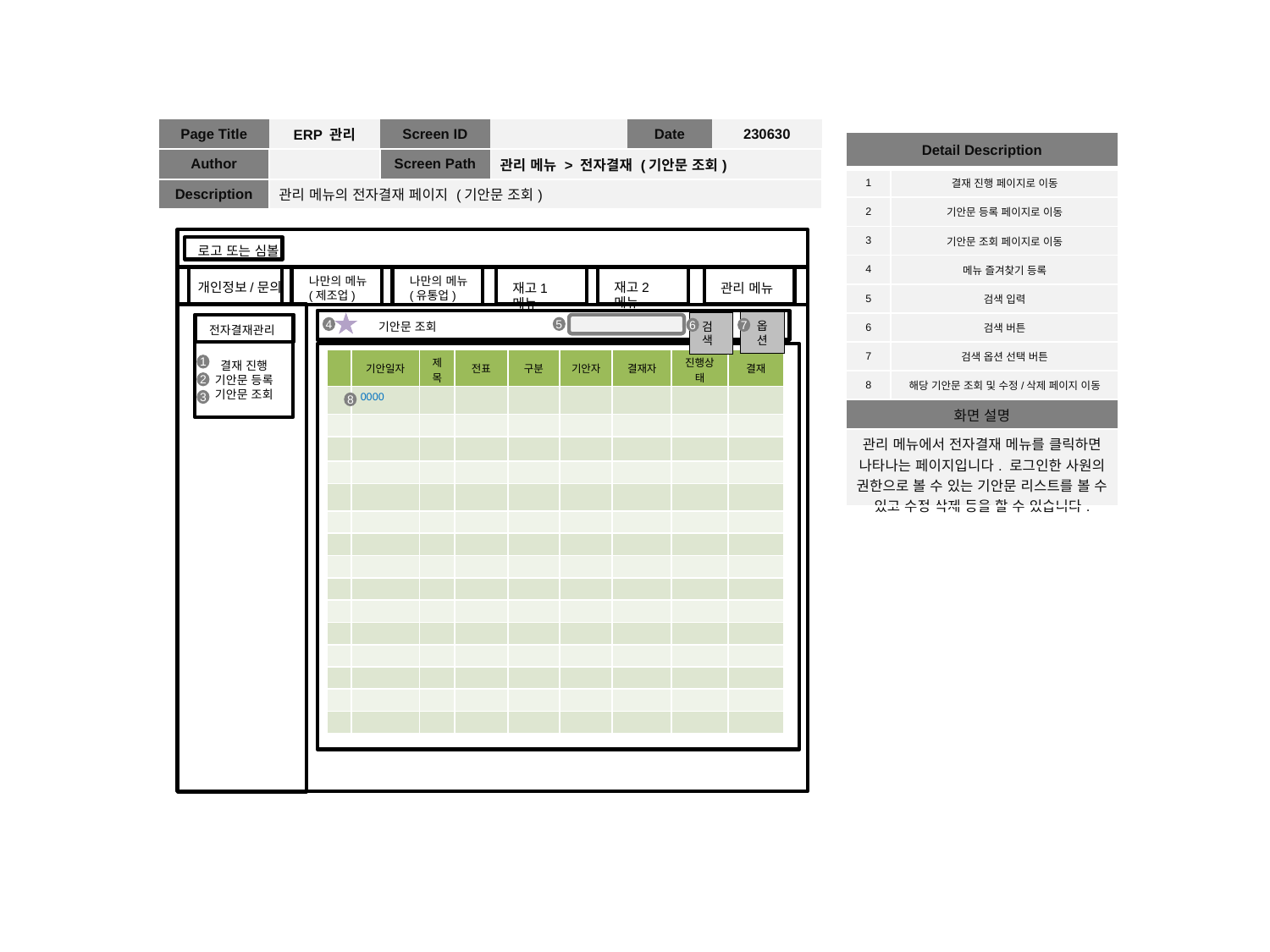

| Page Title | ERP 관리 | Screen ID |  | Date | 230630 |
| --- | --- | --- | --- | --- | --- |
| Author |  | Screen Path | 관리 메뉴 > 전자결재 (기안문 조회) |  |  |
| Description | 관리 메뉴의 전자결재 페이지 (기안문 조회) |  |  |  |  |
| Detail Description |  |
| --- | --- |
| 1 | 결재 진행 페이지로 이동 |
| 2 | 기안문 등록 페이지로 이동 |
| 3 | 기안문 조회 페이지로 이동 |
| 4 | 메뉴 즐겨찾기 등록 |
| 5 | 검색 입력 |
| 6 | 검색 버튼 |
| 7 | 검색 옵션 선택 버튼 |
| 8 | 해당 기안문 조회 및 수정/삭제 페이지 이동 |
| 화면 설명 |  |
| 관리 메뉴에서 전자결재 메뉴를 클릭하면 나타나는 페이지입니다. 로그인한 사원의 권한으로 볼 수 있는 기안문 리스트를 볼 수 있고 수정 삭제 등을 할 수 있습니다. |  |

로고 또는 심볼

나만의 메뉴(제조업)
나만의 메뉴(유통업)
재고2 메뉴
개인정보/문의
재고1 메뉴
관리 메뉴

옵션
옵션

검색
기안문 조회

전자결재관리
5
4
6
7

|  | 기안일자 | 제목 | 전표 | 구분 | 기안자 | 결재자 | 진행상태 | 결재 |
| --- | --- | --- | --- | --- | --- | --- | --- | --- |
|  | 0000 |  |  |  |  |  |  |  |
|  |  |  |  |  |  |  |  |  |
|  |  |  |  |  |  |  |  |  |
|  |  |  |  |  |  |  |  |  |
|  |  |  |  |  |  |  |  |  |
|  |  |  |  |  |  |  |  |  |
|  |  |  |  |  |  |  |  |  |
|  |  |  |  |  |  |  |  |  |
|  |  |  |  |  |  |  |  |  |
|  |  |  |  |  |  |  |  |  |
|  |  |  |  |  |  |  |  |  |
|  |  |  |  |  |  |  |  |  |
|  |  |  |  |  |  |  |  |  |
|  |  |  |  |  |  |  |  |  |
|  |  |  |  |  |  |  |  |  |
결재 진행
기안문 등록
기안문 조회
1
2
3
8
4